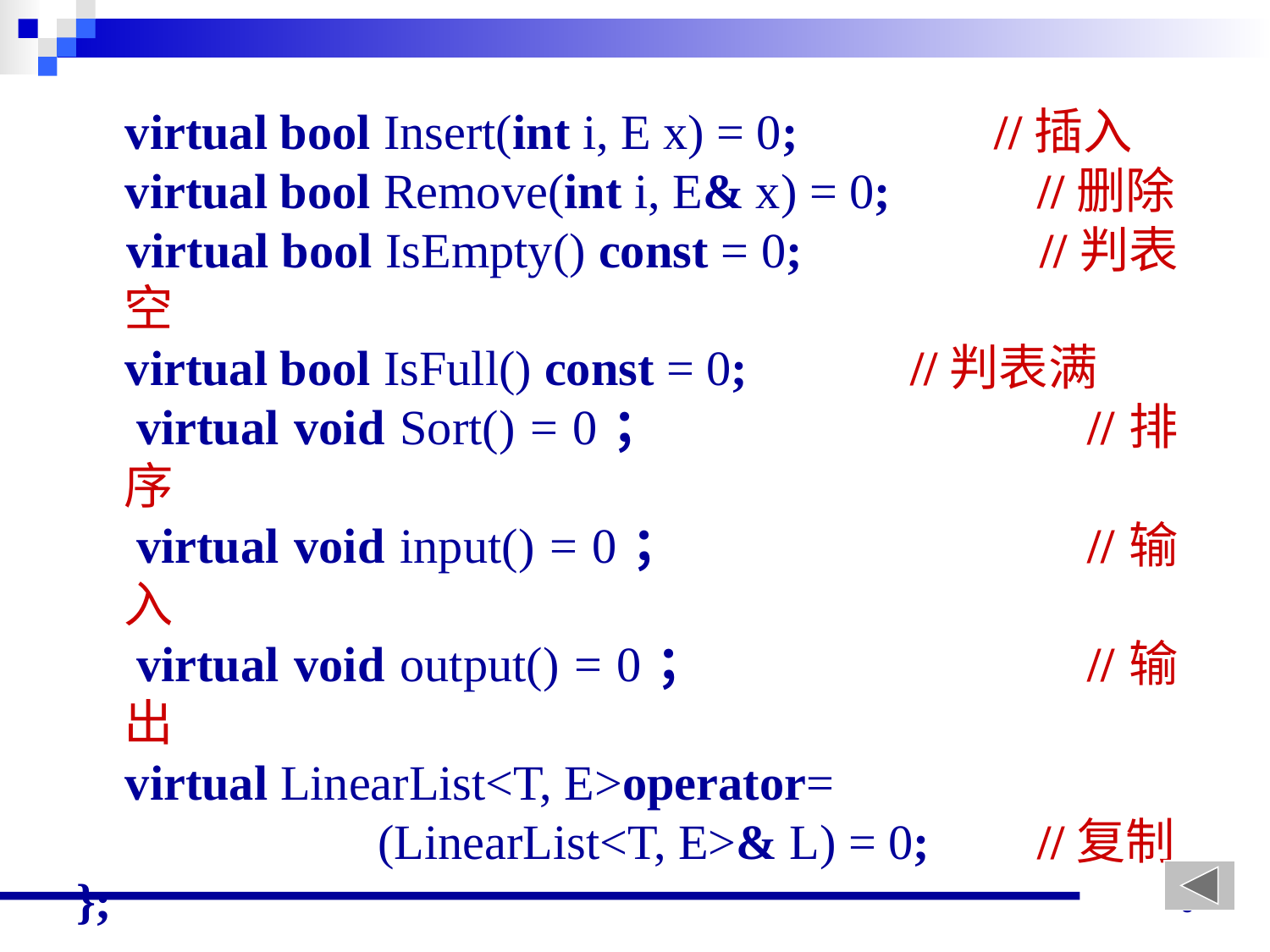

virtual bool Insert(int i, E x) = 0;                //插入
    virtual bool Remove(int i, E& x) = 0;	  //删除
    virtual bool IsEmpty() const = 0;	            //判表空
    virtual bool IsFull() const = 0;		  //判表满
    virtual void Sort() = 0；			  //排序
    virtual void input() = 0；			  //输入
    virtual void output() = 0；			  //输出
    virtual LinearList<T, E>operator=
			(LinearList<T, E>& L) = 0;	  //复制
};

线性表的存储表示有两种：顺序存储方式和链表存储方式。
6